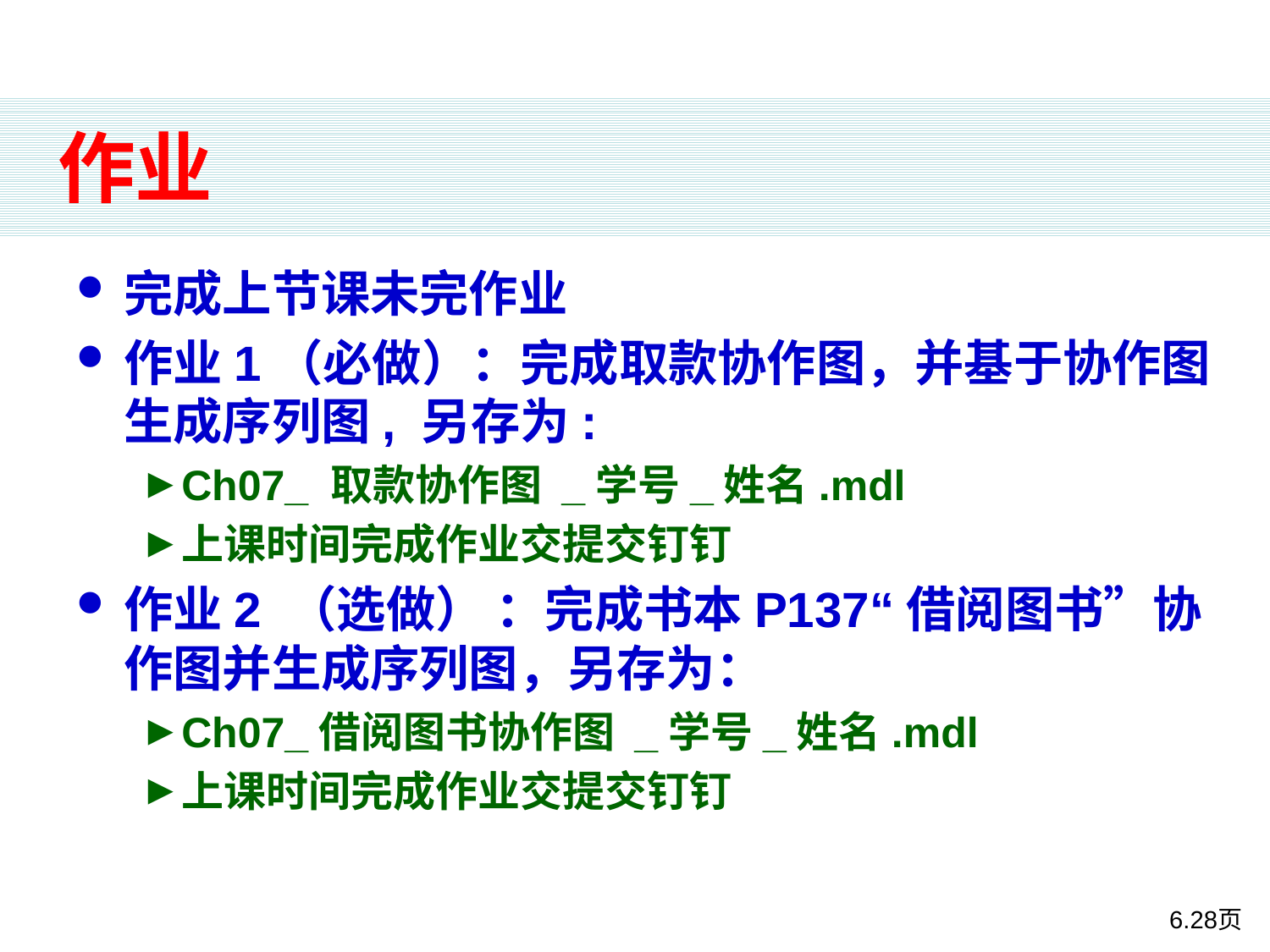

# 作业
完成上节课未完作业
作业1（必做）：完成取款协作图，并基于协作图生成序列图, 另存为:
Ch07_ 取款协作图 _学号_姓名.mdl
上课时间完成作业交提交钉钉
作业2 （选做） ：完成书本P137“借阅图书”协作图并生成序列图，另存为：
Ch07_借阅图书协作图 _学号_姓名.mdl
上课时间完成作业交提交钉钉
6.28页